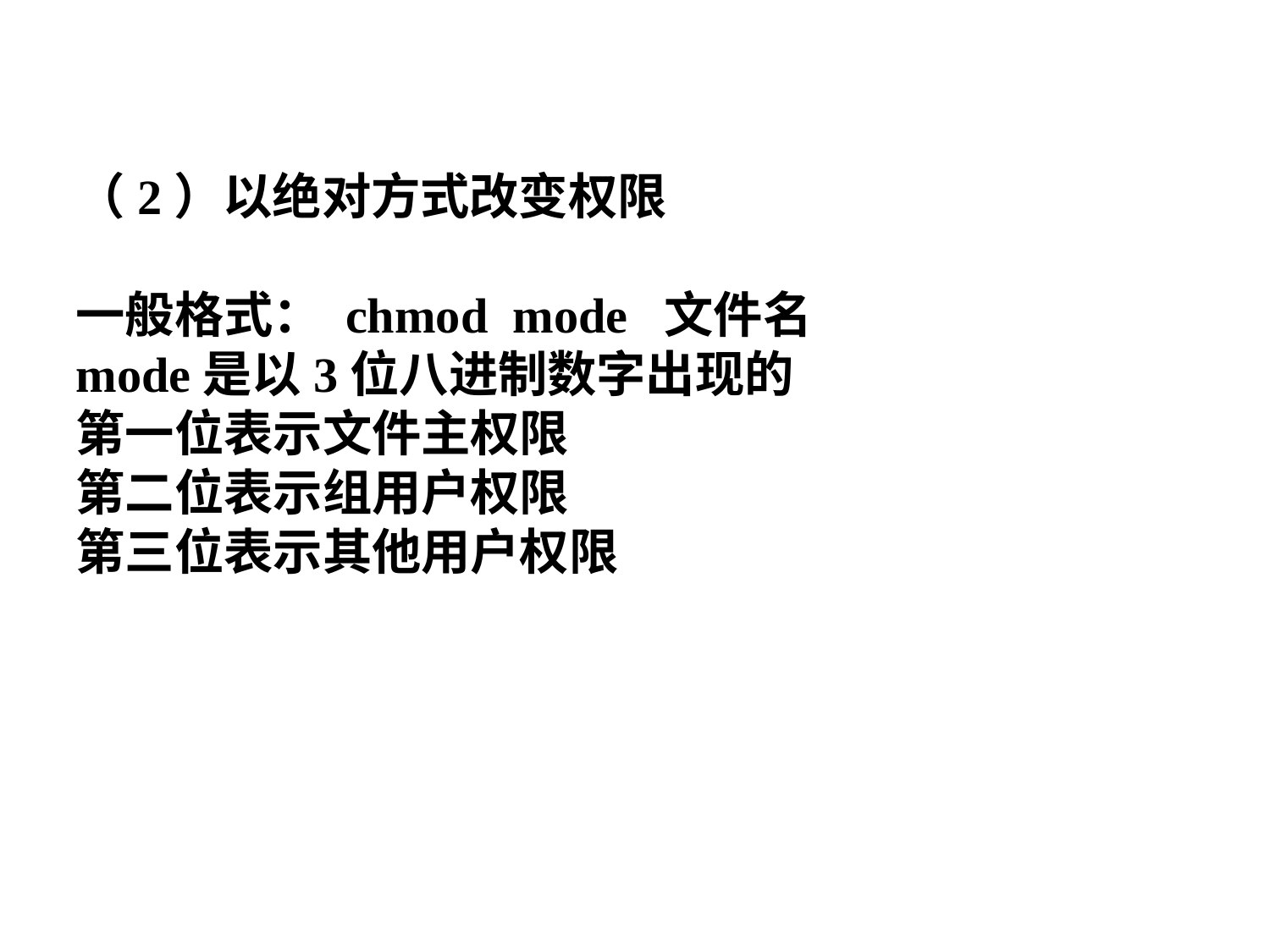

（2）以绝对方式改变权限

一般格式： chmod  mode  文件名
mode是以3位八进制数字出现的
第一位表示文件主权限
第二位表示组用户权限
第三位表示其他用户权限